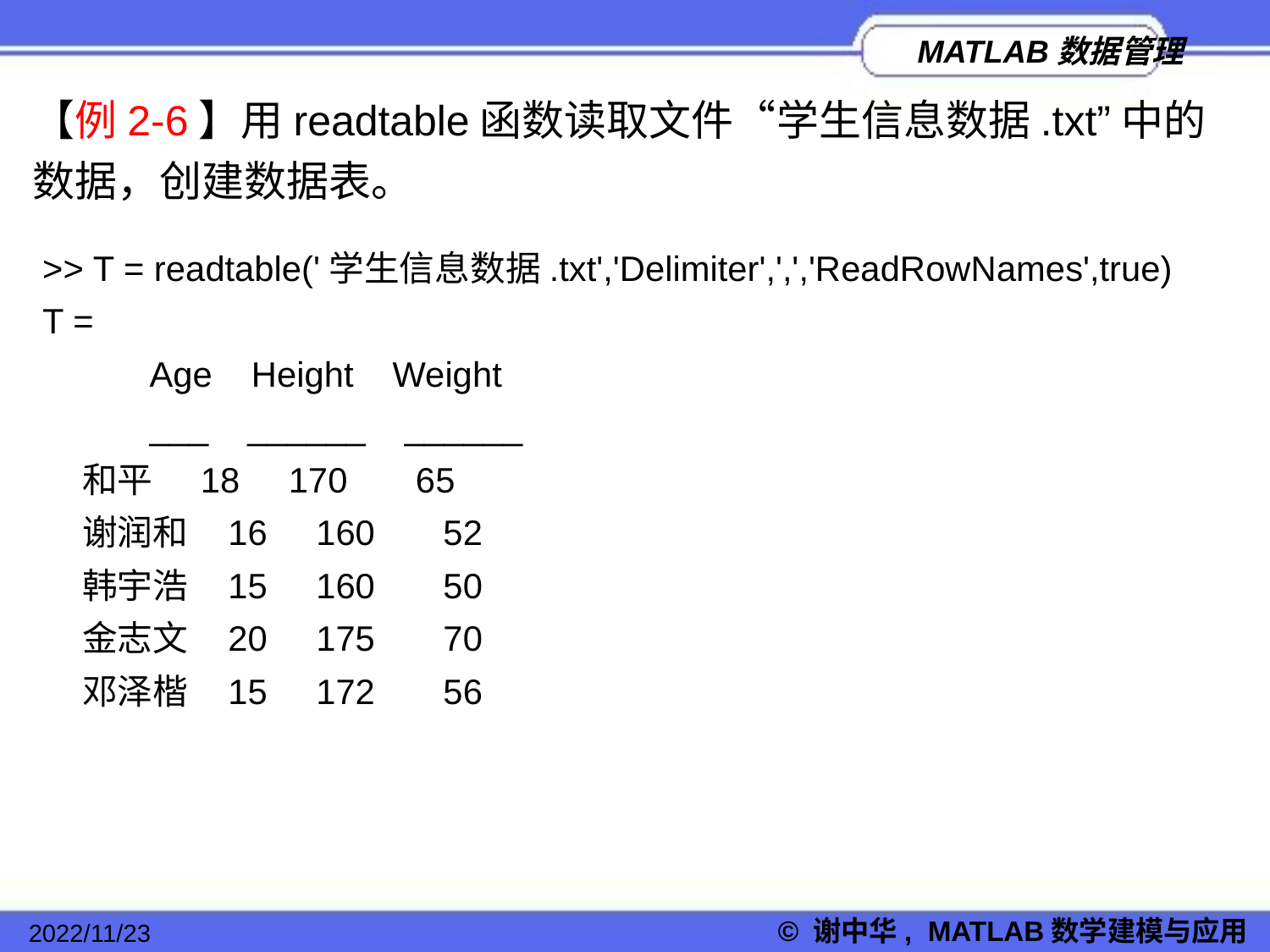

【例2-6】用readtable函数读取文件“学生信息数据.txt”中的数据，创建数据表。
>> T = readtable('学生信息数据.txt','Delimiter',',','ReadRowNames',true)
T =
           Age    Height    Weight
           ___    ______    ______
    和平     18     170       65
    谢润和    16     160       52
    韩宇浩    15     160       50
    金志文    20     175       70
    邓泽楷    15     172       56
© 谢中华,  MATLAB数学建模与应用